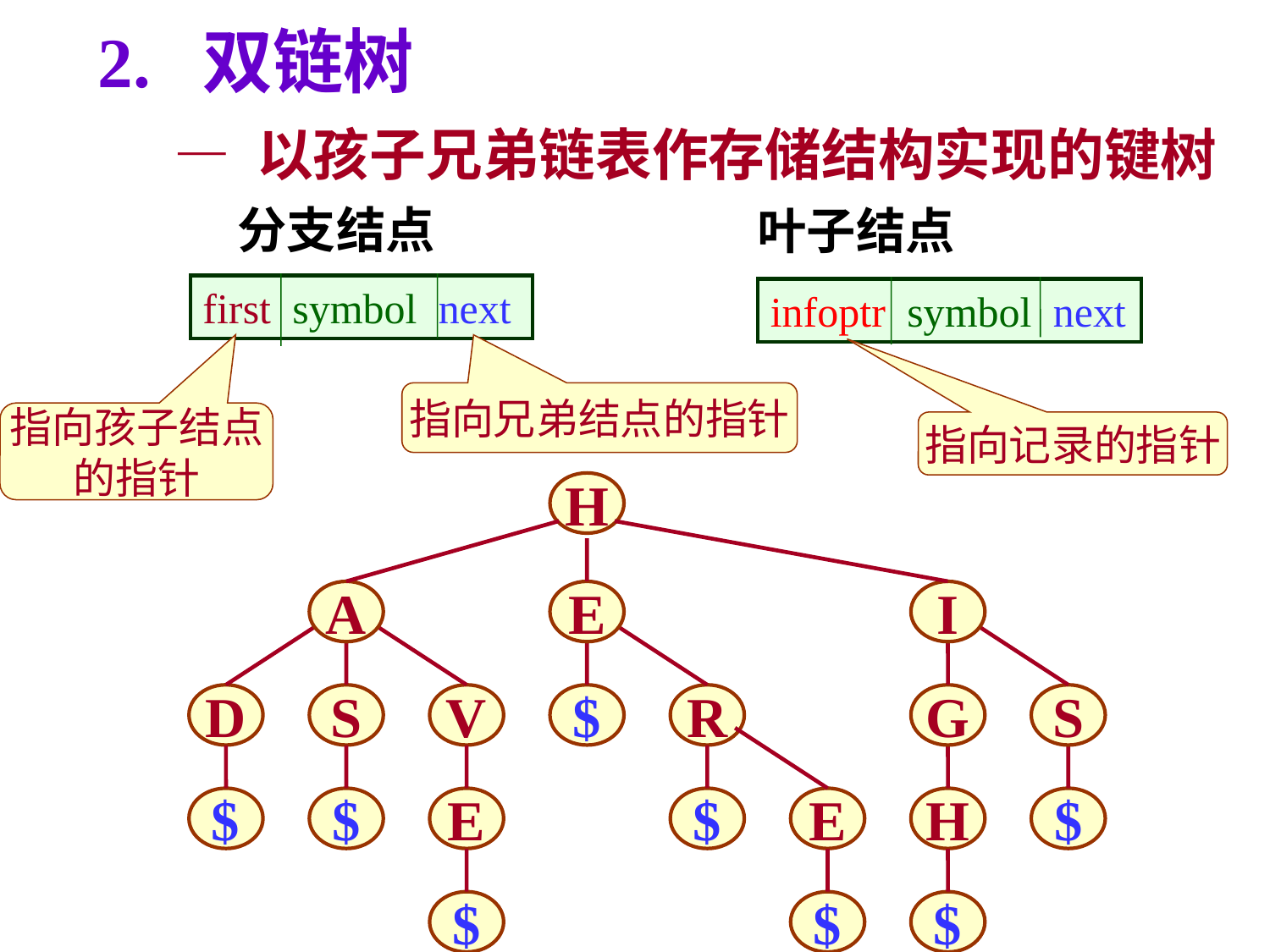

2.  双链树
— 以孩子兄弟链表作存储结构实现的键树
分支结点
叶子结点

first  symbol  next

infoptr  symbol  next
指向兄弟结点的指针
指向孩子结点
的指针
指向记录的指针
H

A
E
I

D
S
V

$
R

G
S

E

$

$

$

E

$

$

H

$

$